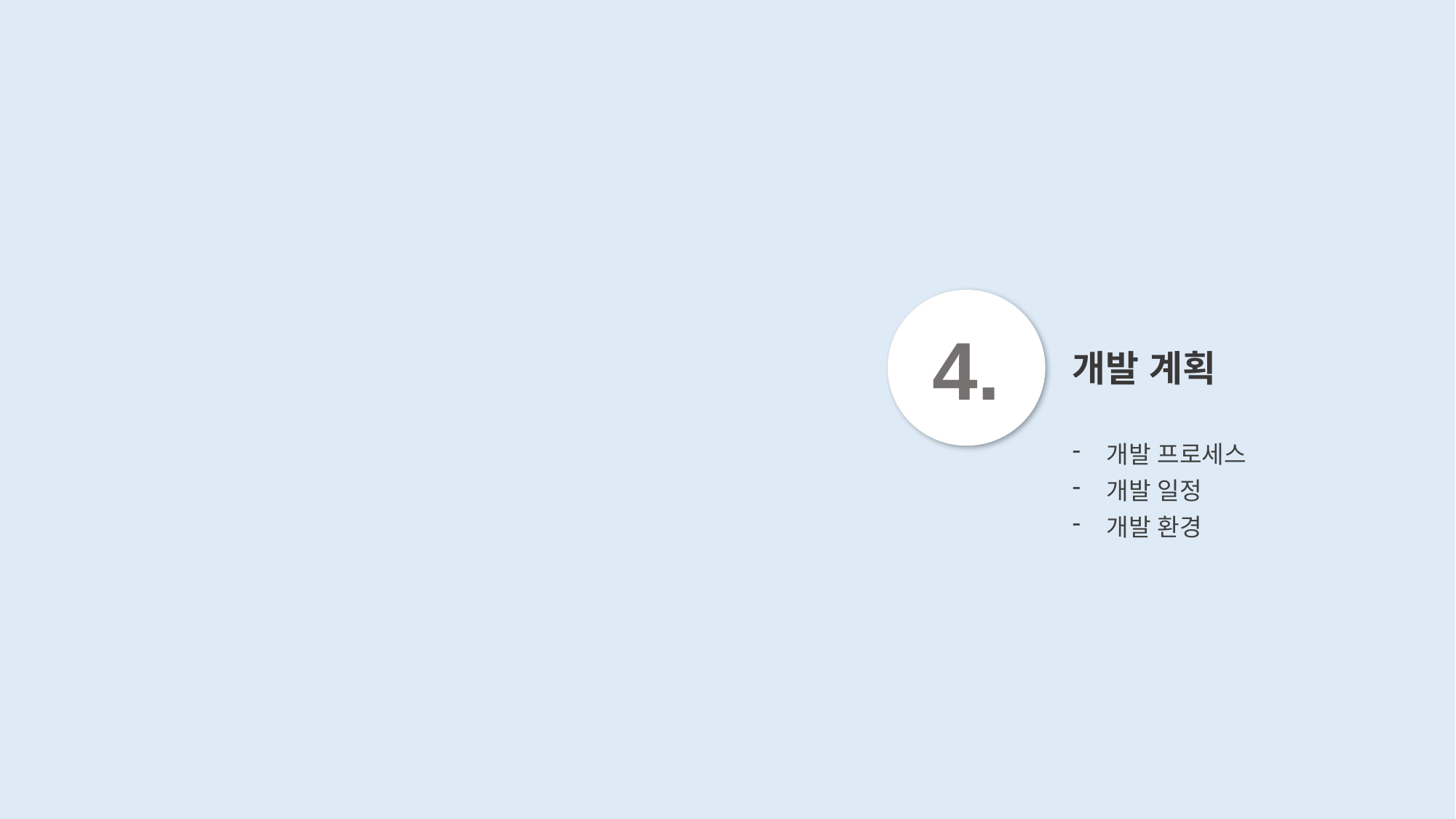

4.
개발 계획
개발 프로세스
개발 일정
개발 환경